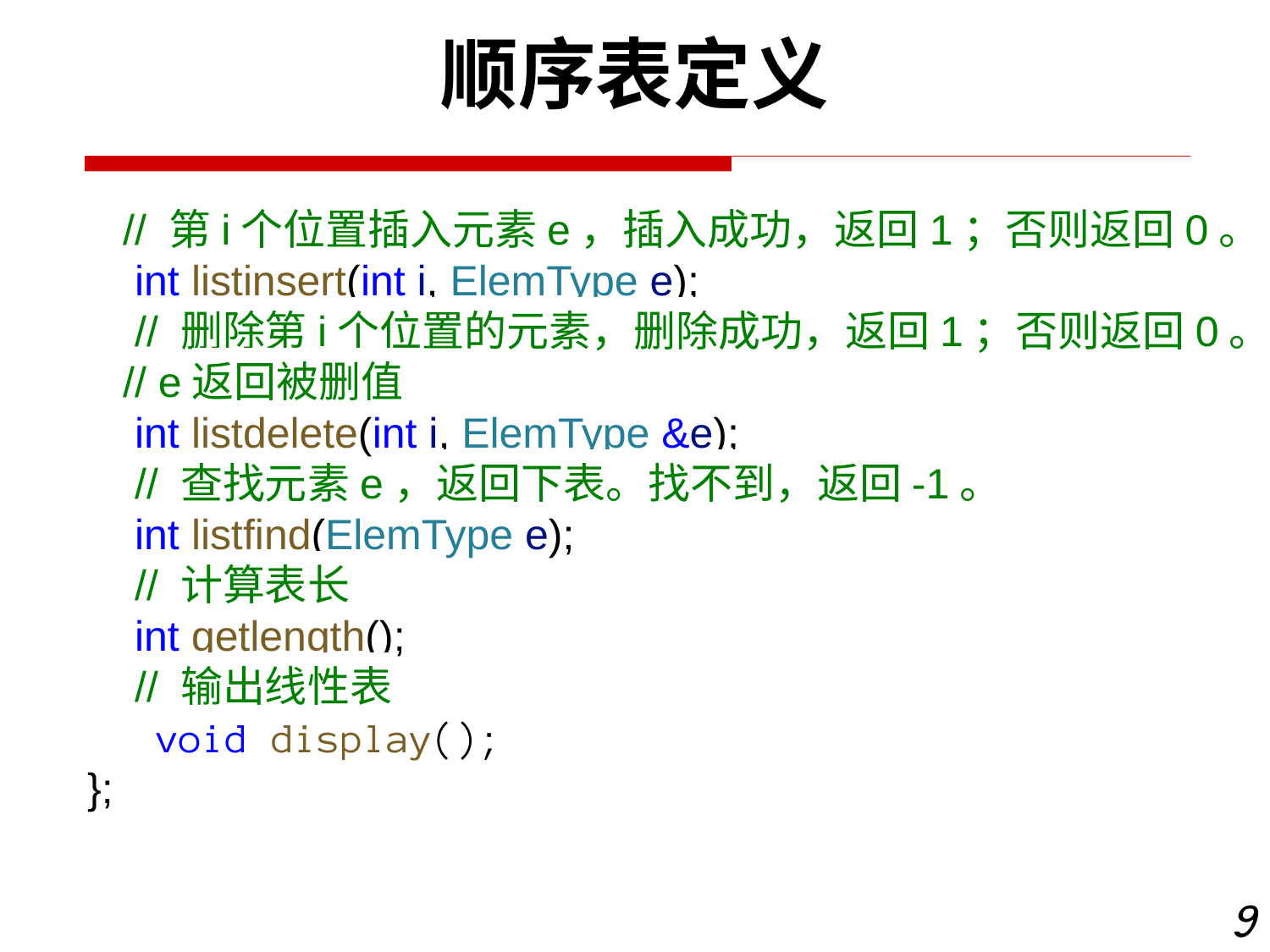

顺序表定义
   // 第i个位置插入元素e，插入成功，返回1；否则返回0。
    int listinsert(int i, ElemType e);
    // 删除第i个位置的元素，删除成功，返回1；否则返回0。
   // e返回被删值
    int listdelete(int i, ElemType &e);
    // 查找元素e，返回下表。找不到，返回-1。
    int listfind(ElemType e);
    // 计算表长
    int getlength();
    // 输出线性表
   void display();
};
9